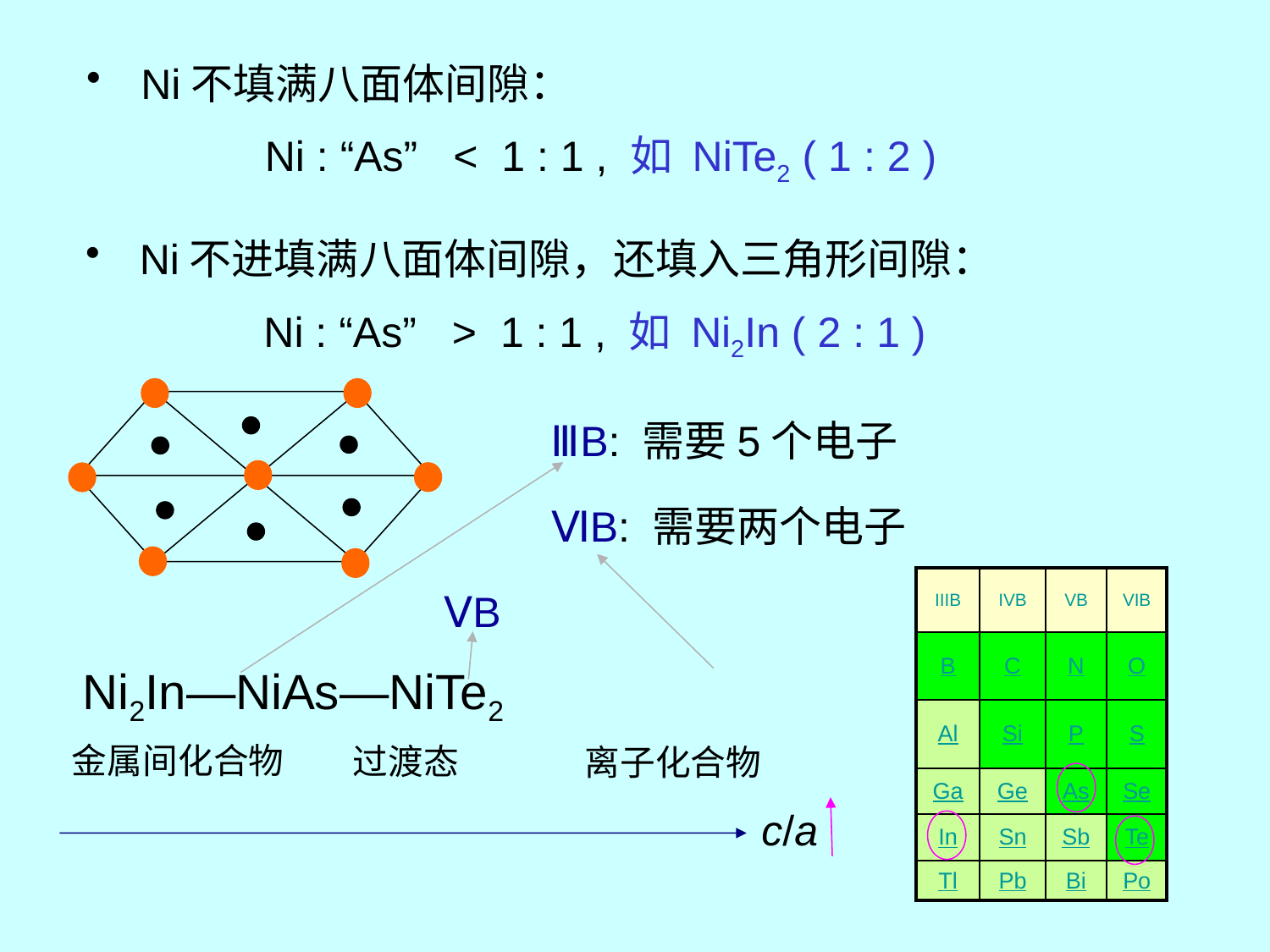

Ni不填满八面体间隙：
               Ni : “As”   <  1 : 1 , 如 NiTe2 ( 1 : 2 )
  Ni不进填满八面体间隙，还填入三角形间隙：
               Ni : “As”   >  1 : 1 , 如 Ni2In ( 2 : 1 )

ⅢB: 需要5个电子

ⅥB: 需要两个电子

| IIIB | IVB | VB | VIB |
| --- | --- | --- | --- |
| B | C | N | O |
| Al | Si | P | S |
| Ga | Ge | As | Se |
| In | Sn | Sb | Te |
| Tl | Pb | Bi | Po |
ⅤB

Ni2In—NiAs—NiTe2
金属间化合物
过渡态
离子化合物

c/a